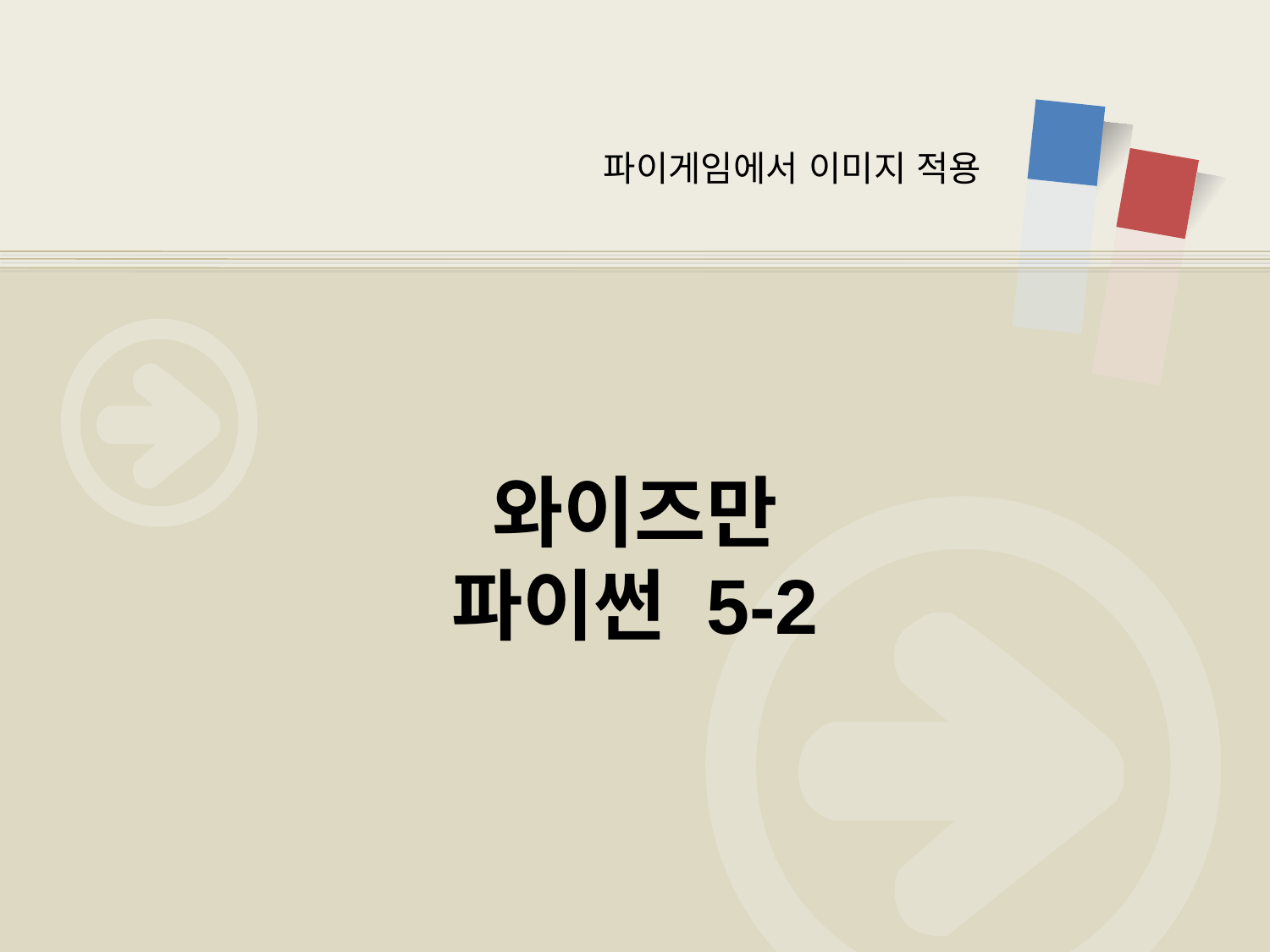

파이게임에서 이미지 적용
# 와이즈만 파이썬 5-2